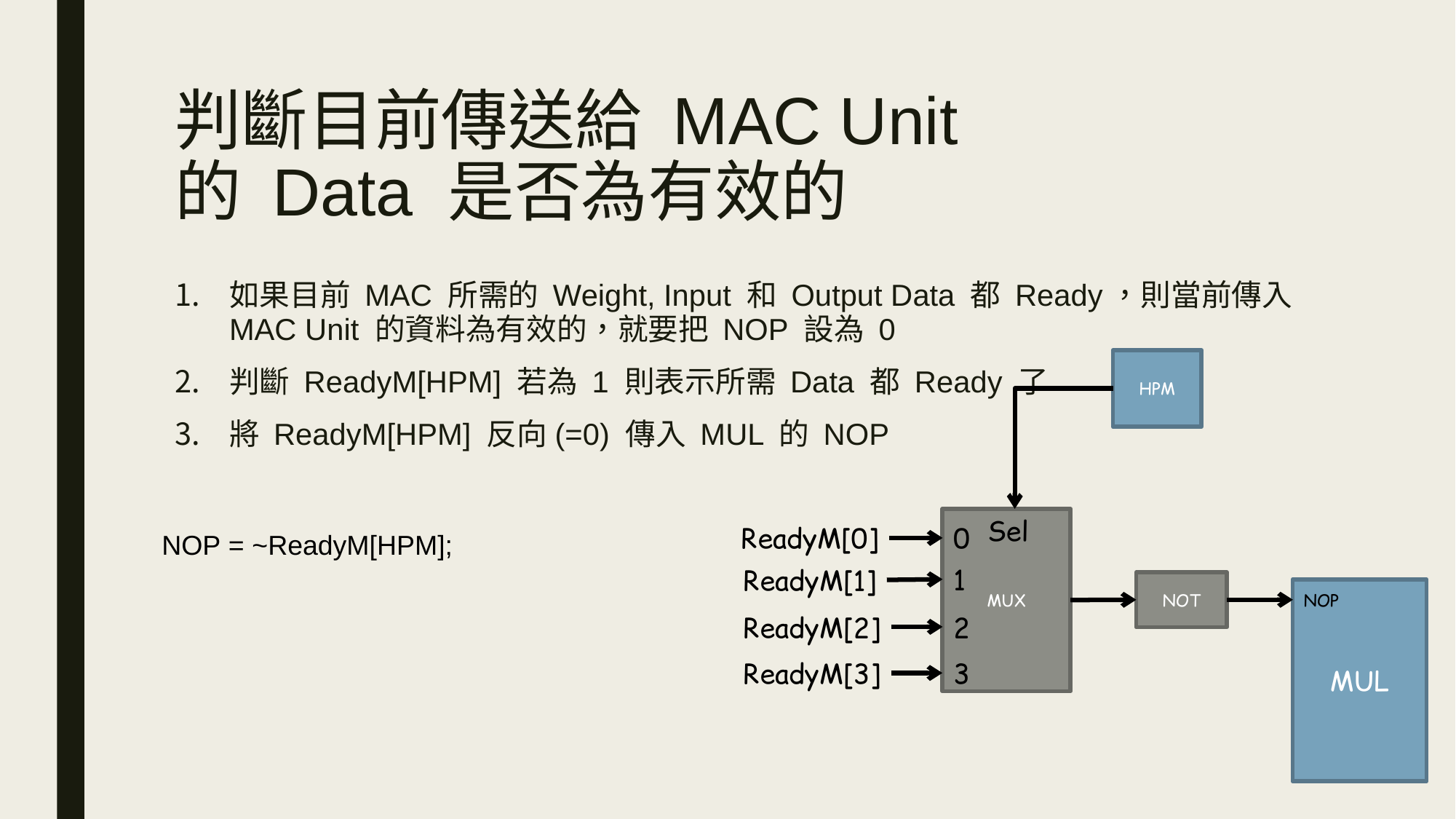

# 判斷目前傳送給 MAC Unit 的 Data 是否為有效的
如果目前 MAC 所需的 Weight, Input 和 Output Data 都 Ready，則當前傳入 MAC Unit 的資料為有效的，就要把 NOP 設為 0
判斷 ReadyM[HPM] 若為 1 則表示所需 Data 都 Ready 了
將 ReadyM[HPM] 反向(=0) 傳入 MUL 的 NOP
HPM
Sel
MUX
ReadyM[0]
0
NOP = ~ReadyM[HPM];
1
ReadyM[1]
NOT
MUL
NOP
2
ReadyM[2]
3
ReadyM[3]